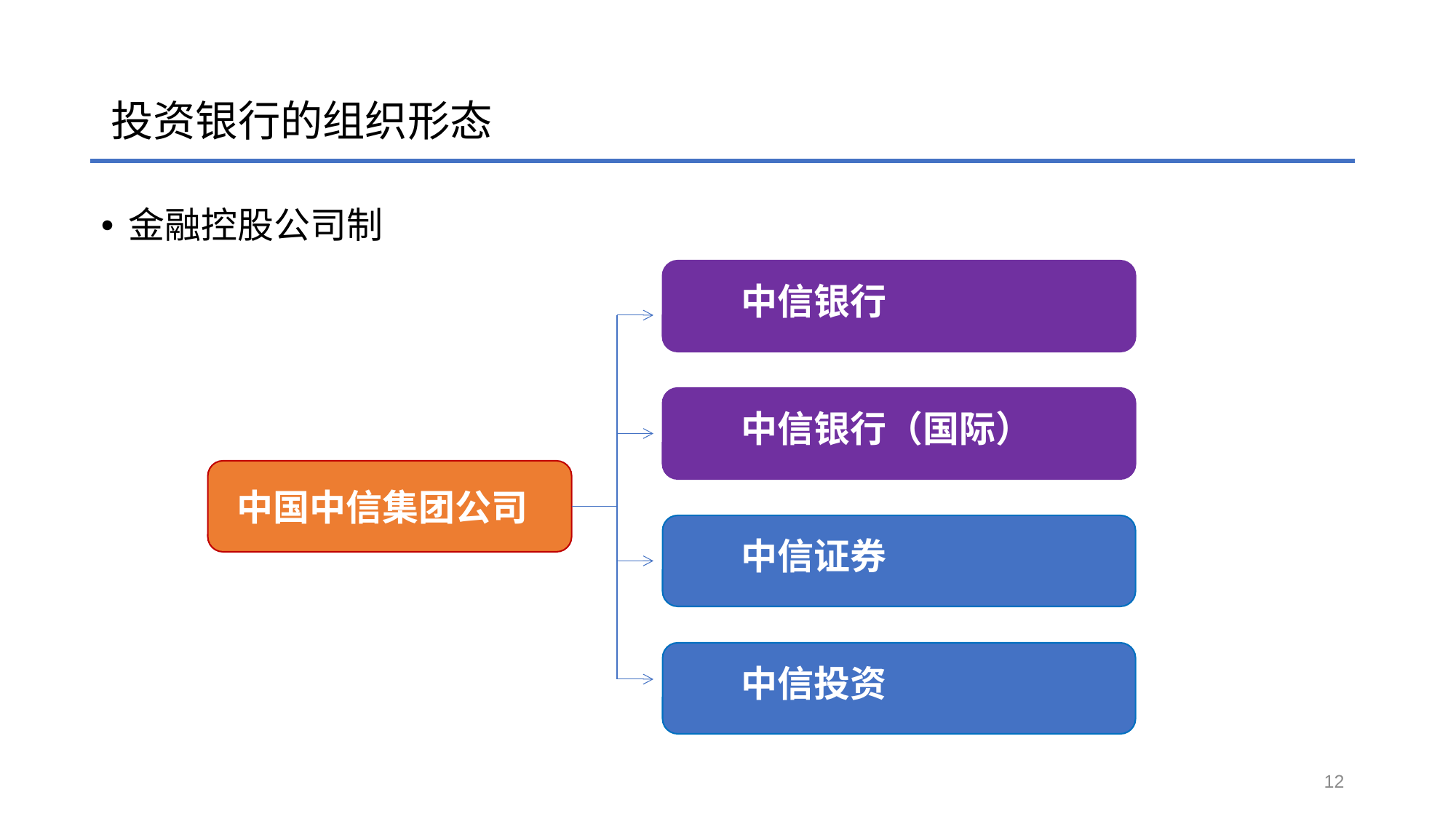

# 投资银行的组织形态
金融控股公司制

中信银行

中国中信集团公司

中信银行（国际）

中信证券

中信投资
12